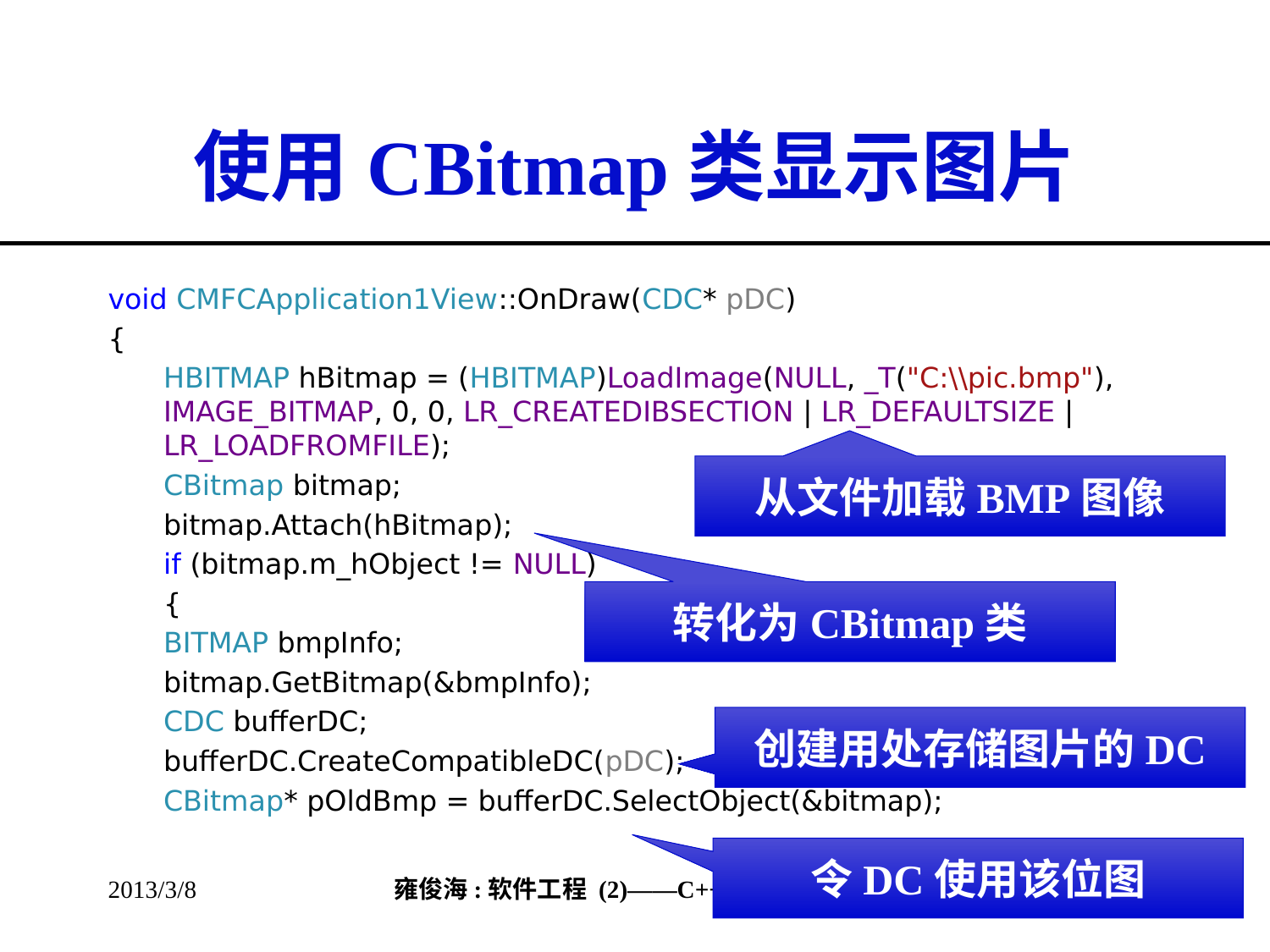

# 使用CBitmap类显示图片
void CMFCApplication1View::OnDraw(CDC* pDC)
{
HBITMAP hBitmap = (HBITMAP)LoadImage(NULL, _T("C:\\pic.bmp"), IMAGE_BITMAP, 0, 0, LR_CREATEDIBSECTION | LR_DEFAULTSIZE | LR_LOADFROMFILE);
CBitmap bitmap;
bitmap.Attach(hBitmap);
if (bitmap.m_hObject != NULL)
{
BITMAP bmpInfo;
bitmap.GetBitmap(&bmpInfo);
CDC bufferDC;
bufferDC.CreateCompatibleDC(pDC);
CBitmap* pOldBmp = bufferDC.SelectObject(&bitmap);
从文件加载BMP图像
转化为CBitmap类
创建用处存储图片的DC
令DC使用该位图
2013/3/8
96